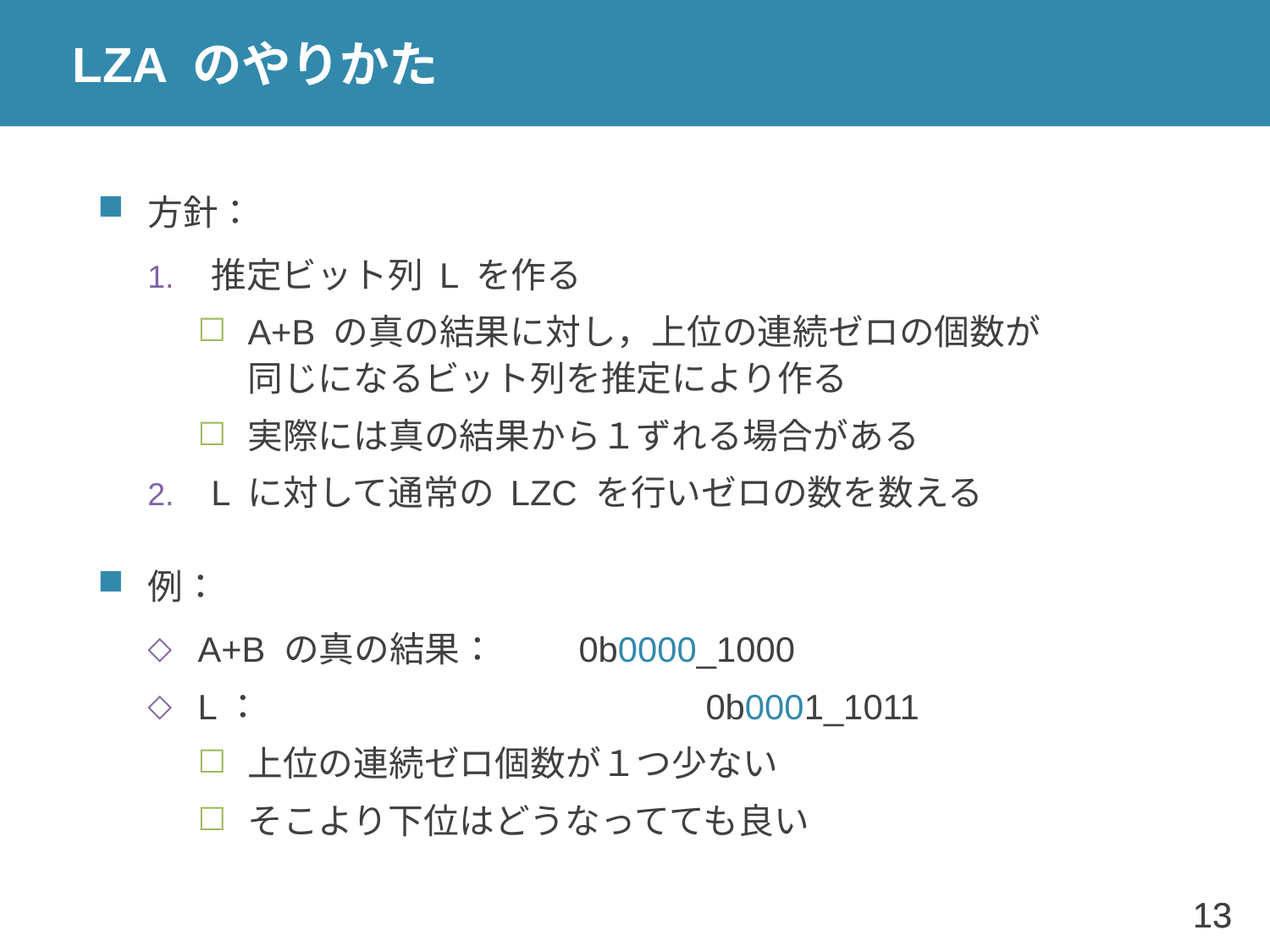

# LZA のやりかた
方針：
推定ビット列 L を作る
A+B の真の結果に対し，上位の連続ゼロの個数が
同じになるビット列を推定により作る
実際には真の結果から１ずれる場合がある
L に対して通常の LZC を行いゼロの数を数える
例：
A+B の真の結果：	0b0000_1000
L：			0b0001_1011
上位の連続ゼロ個数が１つ少ない
そこより下位はどうなってても良い